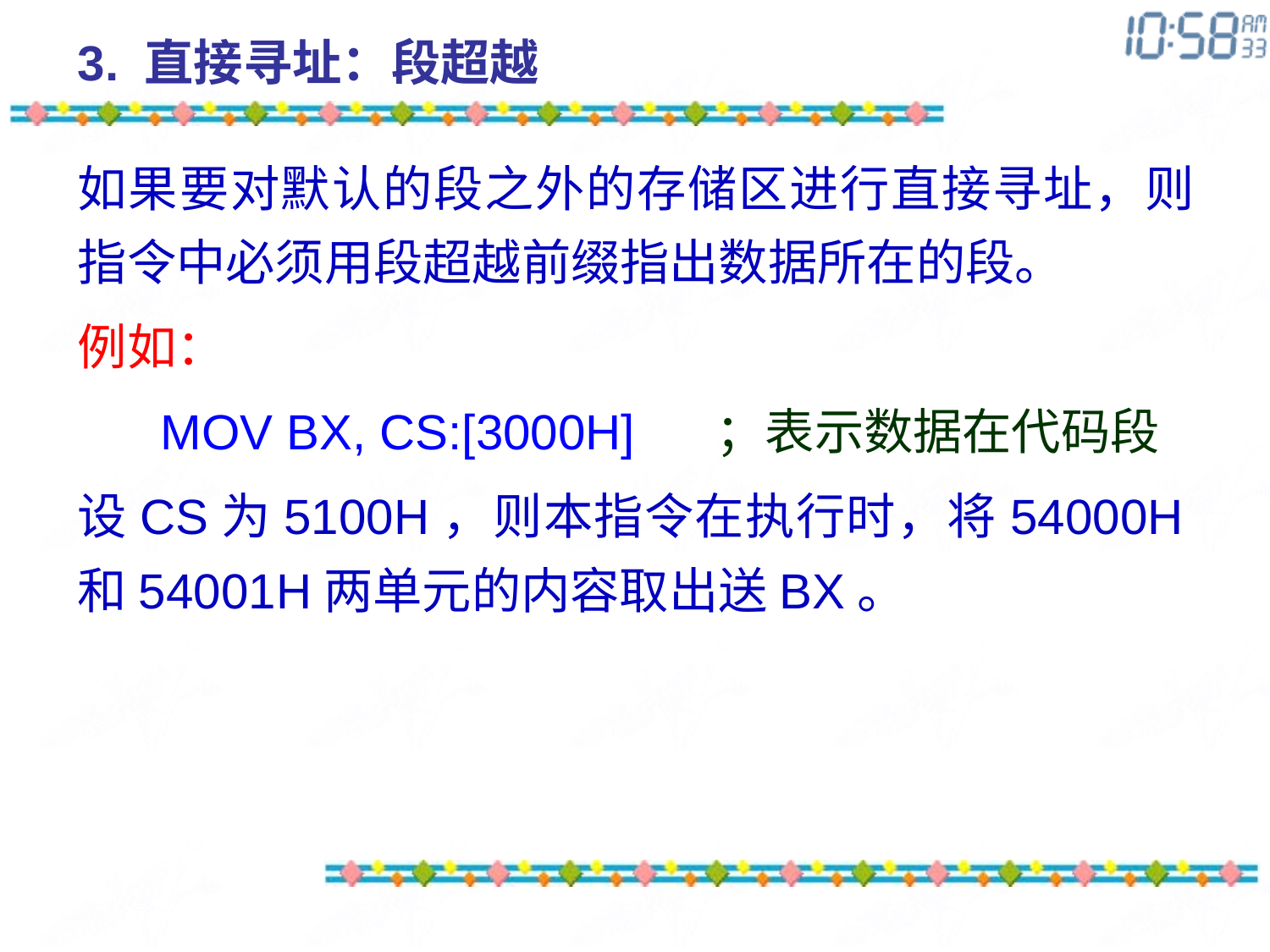

# 3. 直接寻址：段超越
如果要对默认的段之外的存储区进行直接寻址，则指令中必须用段超越前缀指出数据所在的段。
例如：
　  MOV BX, CS:[3000H]     ；表示数据在代码段
设CS为5100H，则本指令在执行时，将54000H和54001H两单元的内容取出送BX。